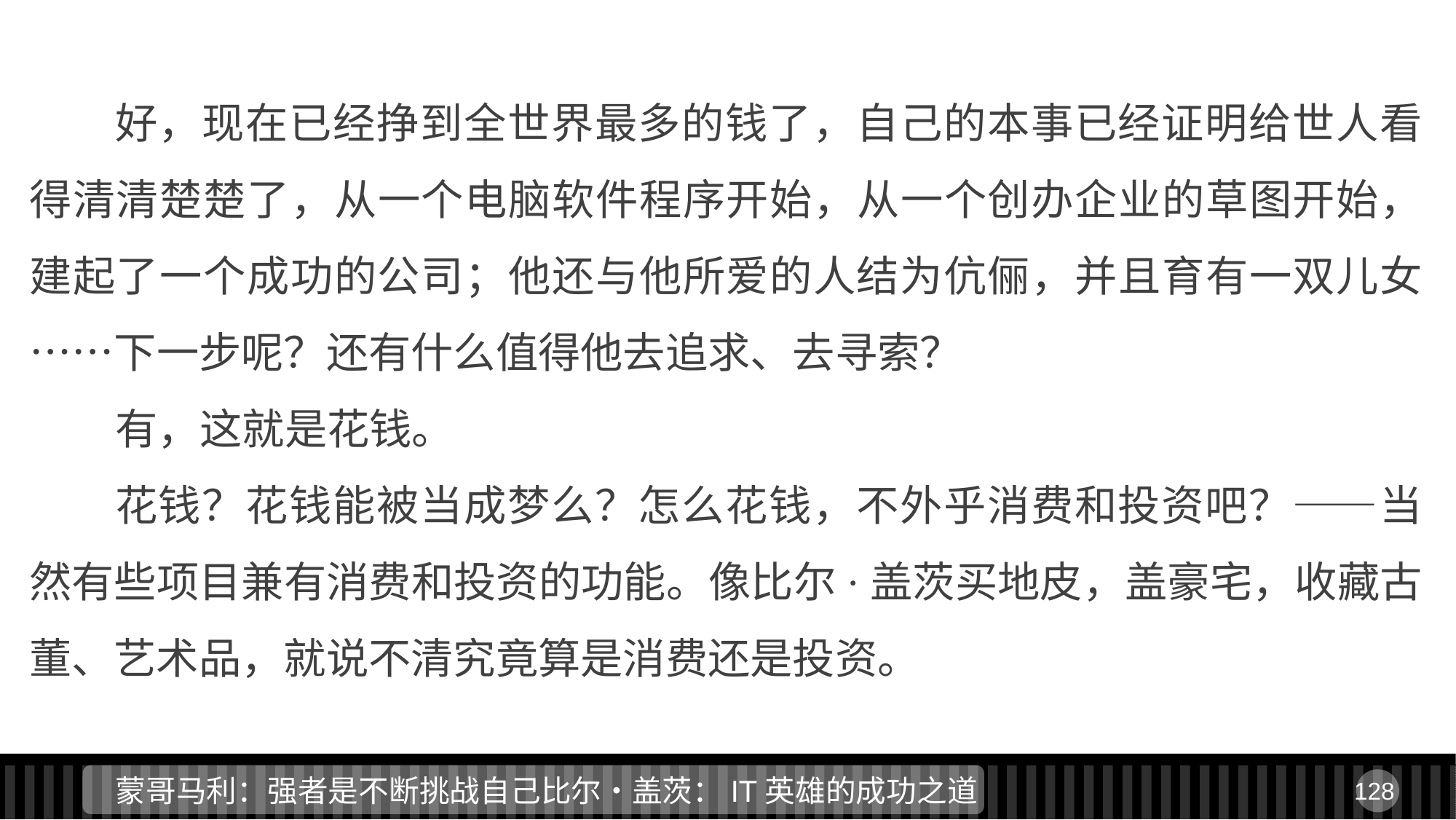

好，现在已经挣到全世界最多的钱了，自己的本事已经证明给世人看得清清楚楚了，从一个电脑软件程序开始，从一个创办企业的草图开始，建起了一个成功的公司；他还与他所爱的人结为伉俪，并且育有一双儿女……下一步呢？还有什么值得他去追求、去寻索？
有，这就是花钱。
花钱？花钱能被当成梦么？怎么花钱，不外乎消费和投资吧？——当然有些项目兼有消费和投资的功能。像比尔·盖茨买地皮，盖豪宅，收藏古董、艺术品，就说不清究竟算是消费还是投资。